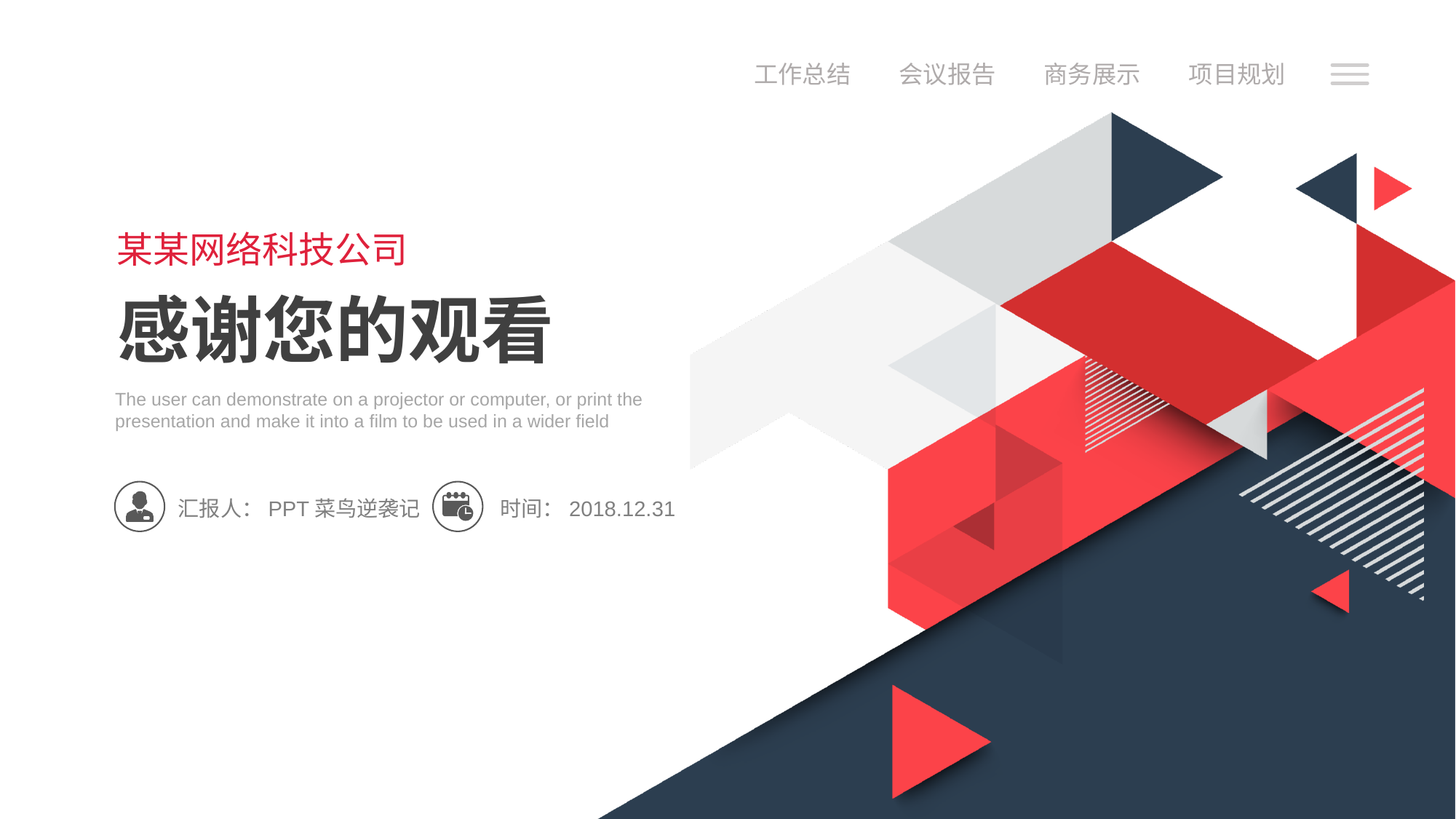

工作总结
会议报告
商务展示
项目规划
某某网络科技公司
感谢您的观看
The user can demonstrate on a projector or computer, or print the presentation and make it into a film to be used in a wider field

汇报人：PPT菜鸟逆袭记
时间：2018.12.31